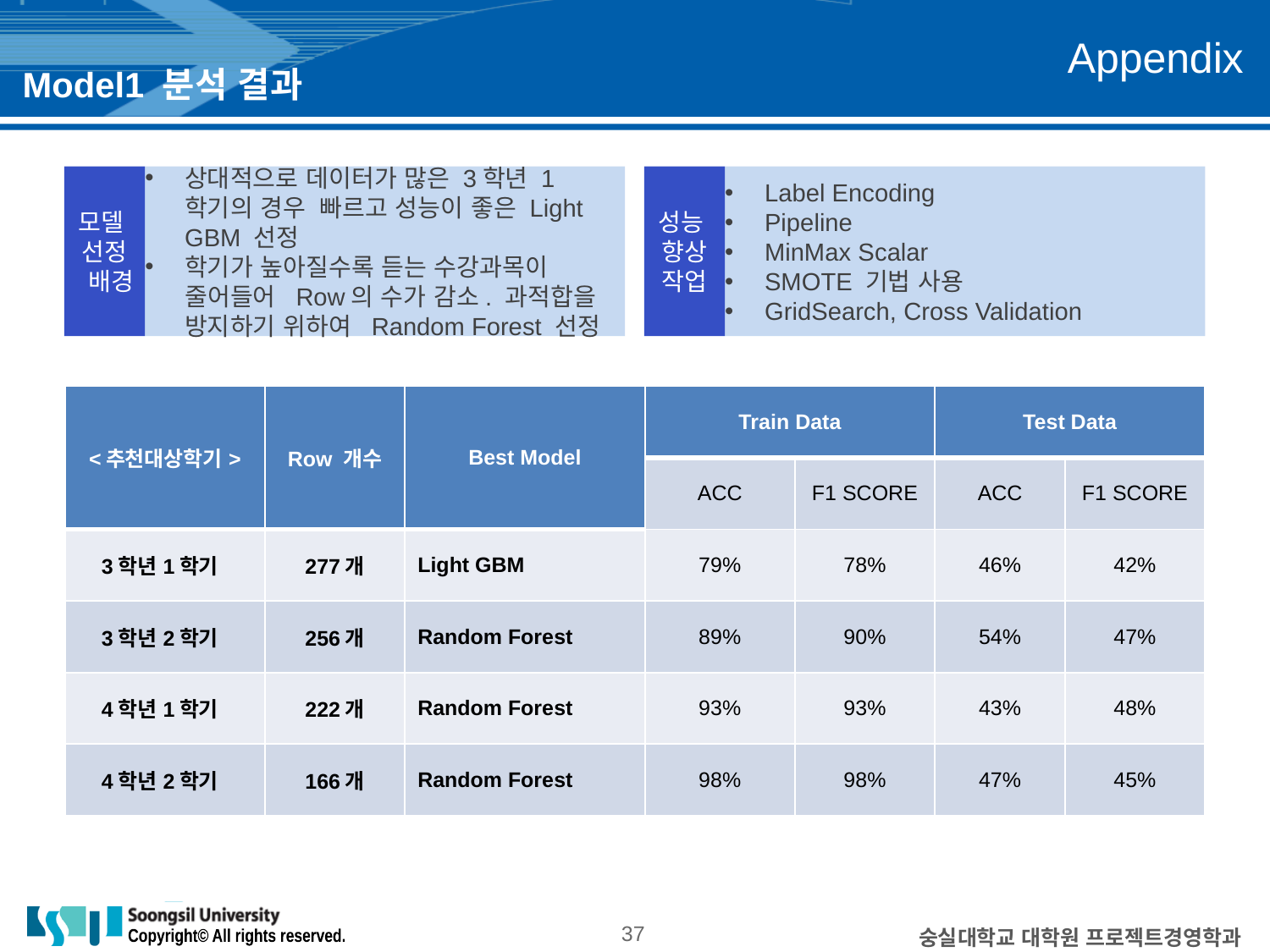

Appendix
Model1 분석 결과
모델
선정
 배경
상대적으로 데이터가 많은 3학년 1학기의 경우  빠르고 성능이 좋은 Light GBM 선정
학기가 높아질수록 듣는 수강과목이 줄어들어  Row의 수가 감소. 과적합을 방지하기 위하여  Random Forest 선정
성능
향상
작업
Label Encoding
Pipeline
MinMax Scalar
SMOTE 기법 사용
GridSearch, Cross Validation
| <추천대상학기> | Row 개수 | Best Model | Train Data |  | Test Data |  |
| --- | --- | --- | --- | --- | --- | --- |
|  |  |  | ACC | F1 SCORE | ACC | F1 SCORE |
| 3학년1학기 | 277개 | Light GBM | 79% | 78% | 46% | 42% |
| 3학년2학기 | 256개 | Random Forest | 89% | 90% | 54% | 47% |
| 4학년1학기 | 222개 | Random Forest | 93% | 93% | 43% | 48% |
| 4학년2학기 | 166개 | Random Forest | 98% | 98% | 47% | 45% |